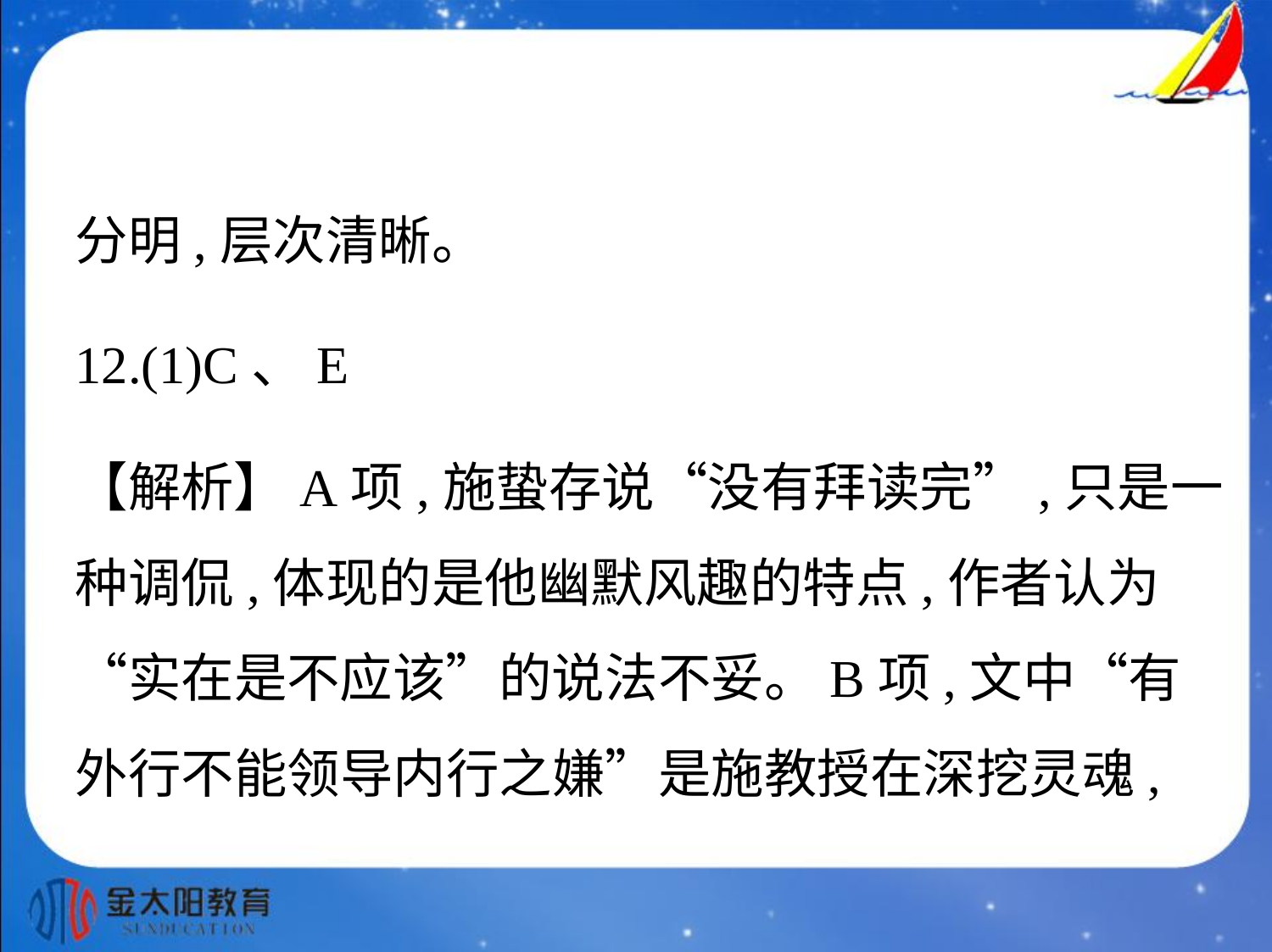

分明,层次清晰。
12.(1)C、E
【解析】A项,施蛰存说“没有拜读完”,只是一
种调侃,体现的是他幽默风趣的特点,作者认为
“实在是不应该”的说法不妥。B项,文中“有
外行不能领导内行之嫌”是施教授在深挖灵魂,